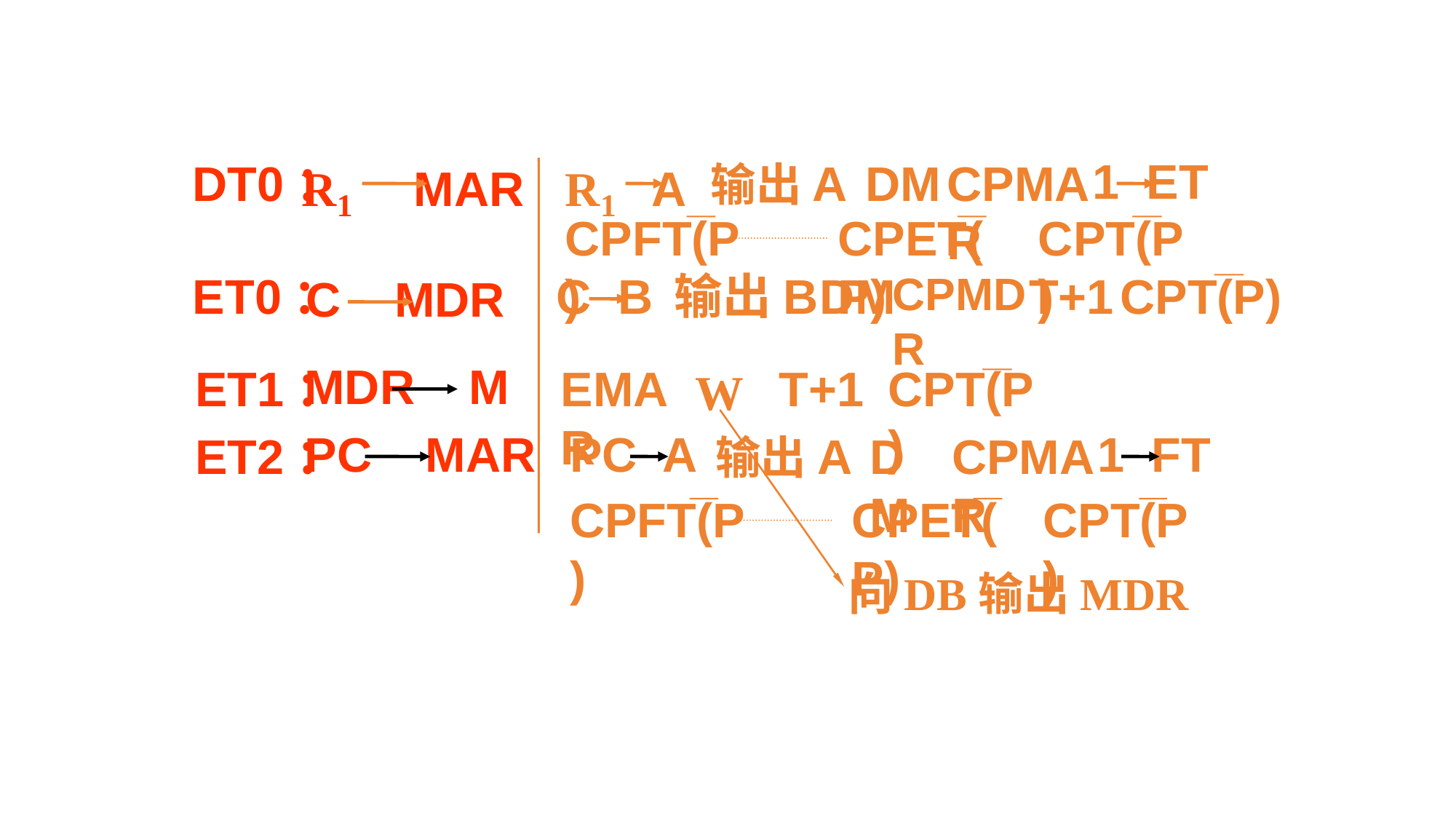

DT0：
输出A
DM
CPMAR
R1       MAR

R1    A

1  ET

CPFT(P)

CPET(P)

CPT(P)

ET0：
输出B
DM
CPMDR
T+1
CPT(P)

C  B

C    MDR

ET1：
EMAR
T+1
CPT(P)

W
MDR    M

ET2：
输出A
DM
CPMAR
PC    MAR

PC  A

1  FT

CPFT(P)

CPET(P)

CPT(P)

向DB输出MDR